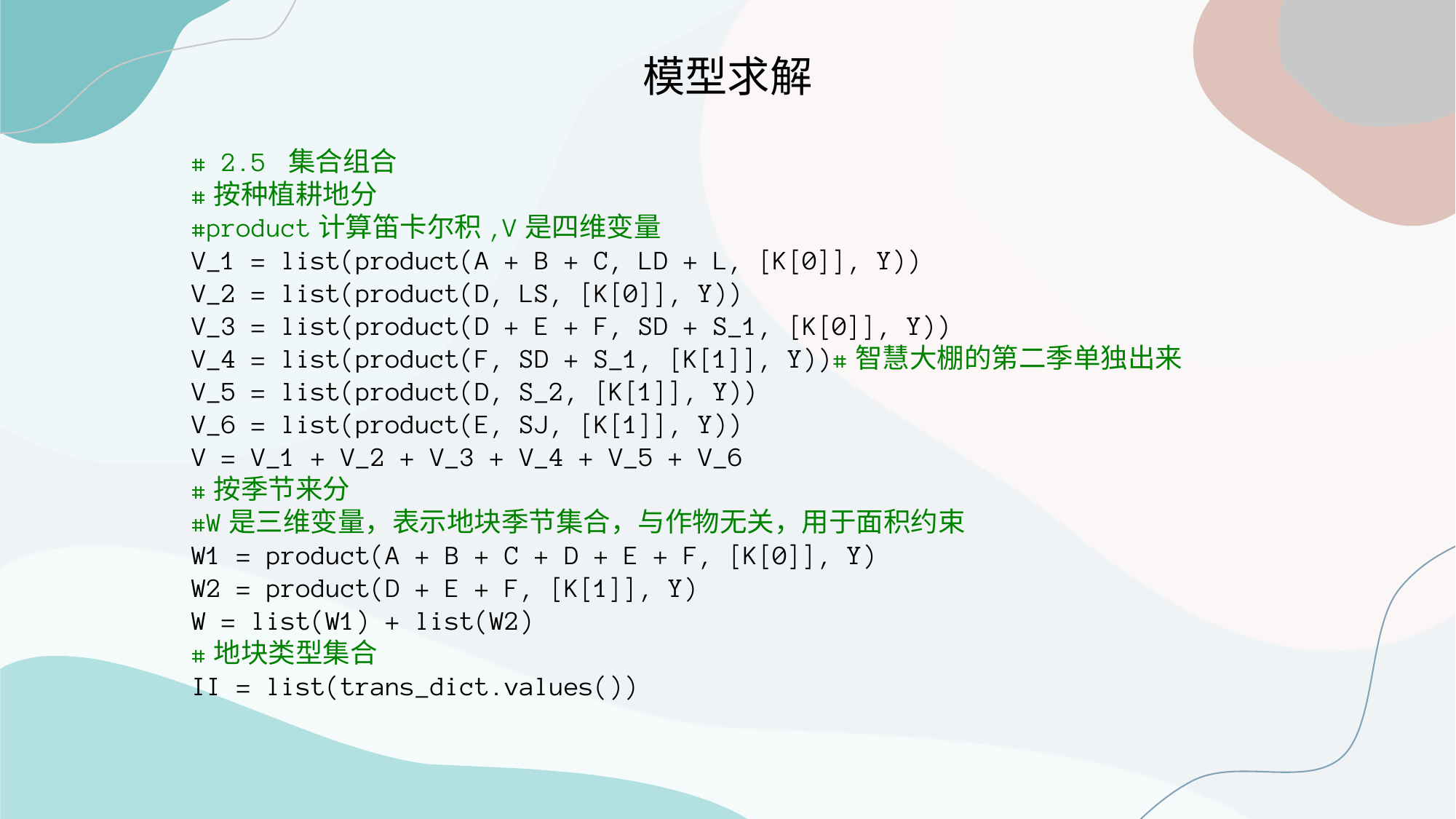

模型求解
# 2.5 集合组合
#按种植耕地分
#product计算笛卡尔积,V是四维变量
V_1 = list(product(A + B + C, LD + L, [K[0]], Y))
V_2 = list(product(D, LS, [K[0]], Y))
V_3 = list(product(D + E + F, SD + S_1, [K[0]], Y))
V_4 = list(product(F, SD + S_1, [K[1]], Y))#智慧大棚的第二季单独出来
V_5 = list(product(D, S_2, [K[1]], Y))
V_6 = list(product(E, SJ, [K[1]], Y))
V = V_1 + V_2 + V_3 + V_4 + V_5 + V_6
#按季节来分
#W是三维变量，表示地块季节集合，与作物无关，用于面积约束
W1 = product(A + B + C + D + E + F, [K[0]], Y)
W2 = product(D + E + F, [K[1]], Y)
W = list(W1) + list(W2)
#地块类型集合
II = list(trans_dict.values())